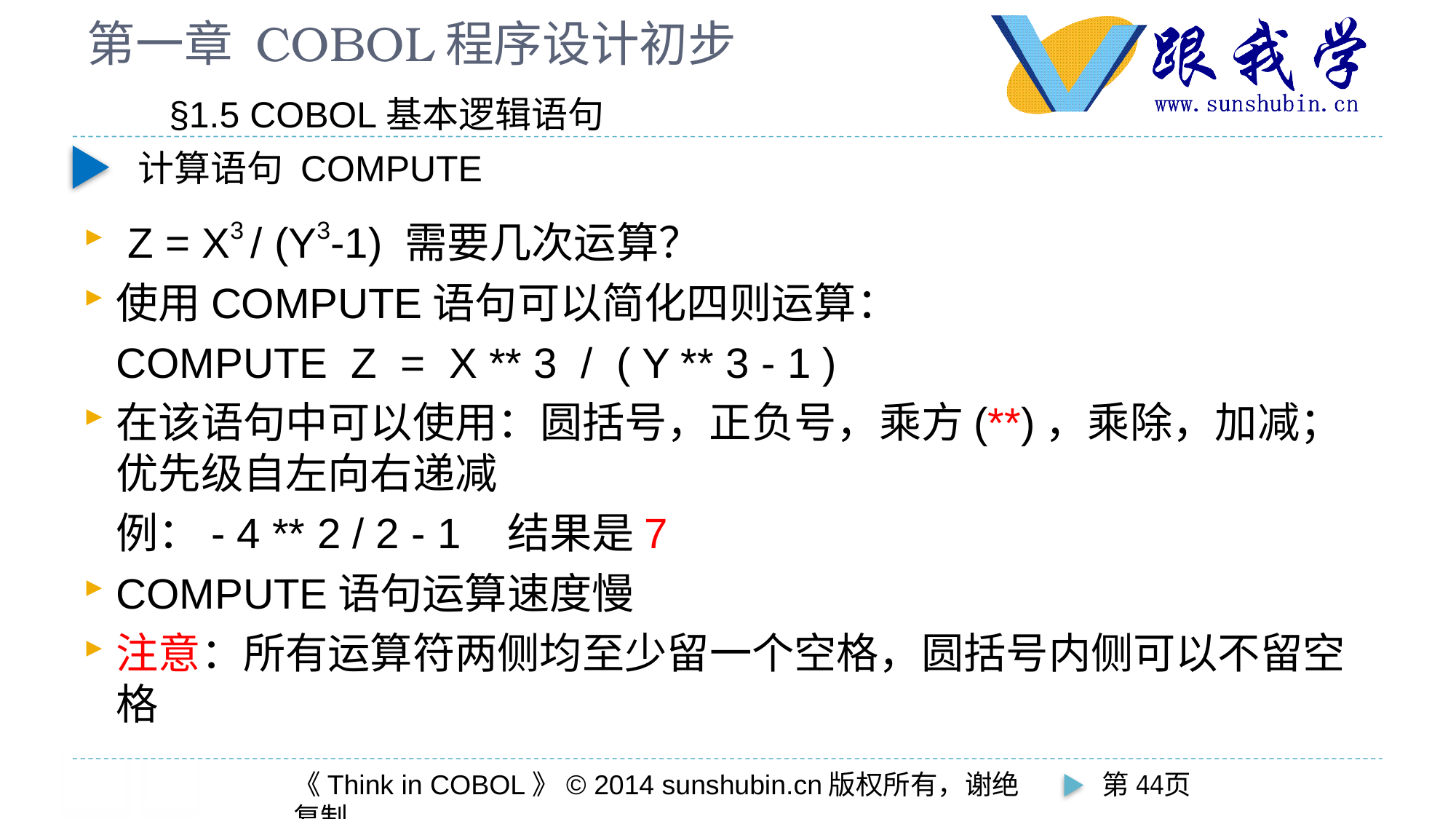

# 第一章 COBOL程序设计初步
§1.5 COBOL基本逻辑语句

计算语句 COMPUTE
 Z = X3 / (Y3-1) 需要几次运算？
使用COMPUTE语句可以简化四则运算：
	COMPUTE  Z  =  X ** 3  /  ( Y ** 3 - 1 )
在该语句中可以使用：圆括号，正负号，乘方(**)，乘除，加减；优先级自左向右递减
	例：- 4 ** 2 / 2 - 1   结果是7
COMPUTE语句运算速度慢
注意：所有运算符两侧均至少留一个空格，圆括号内侧可以不留空格